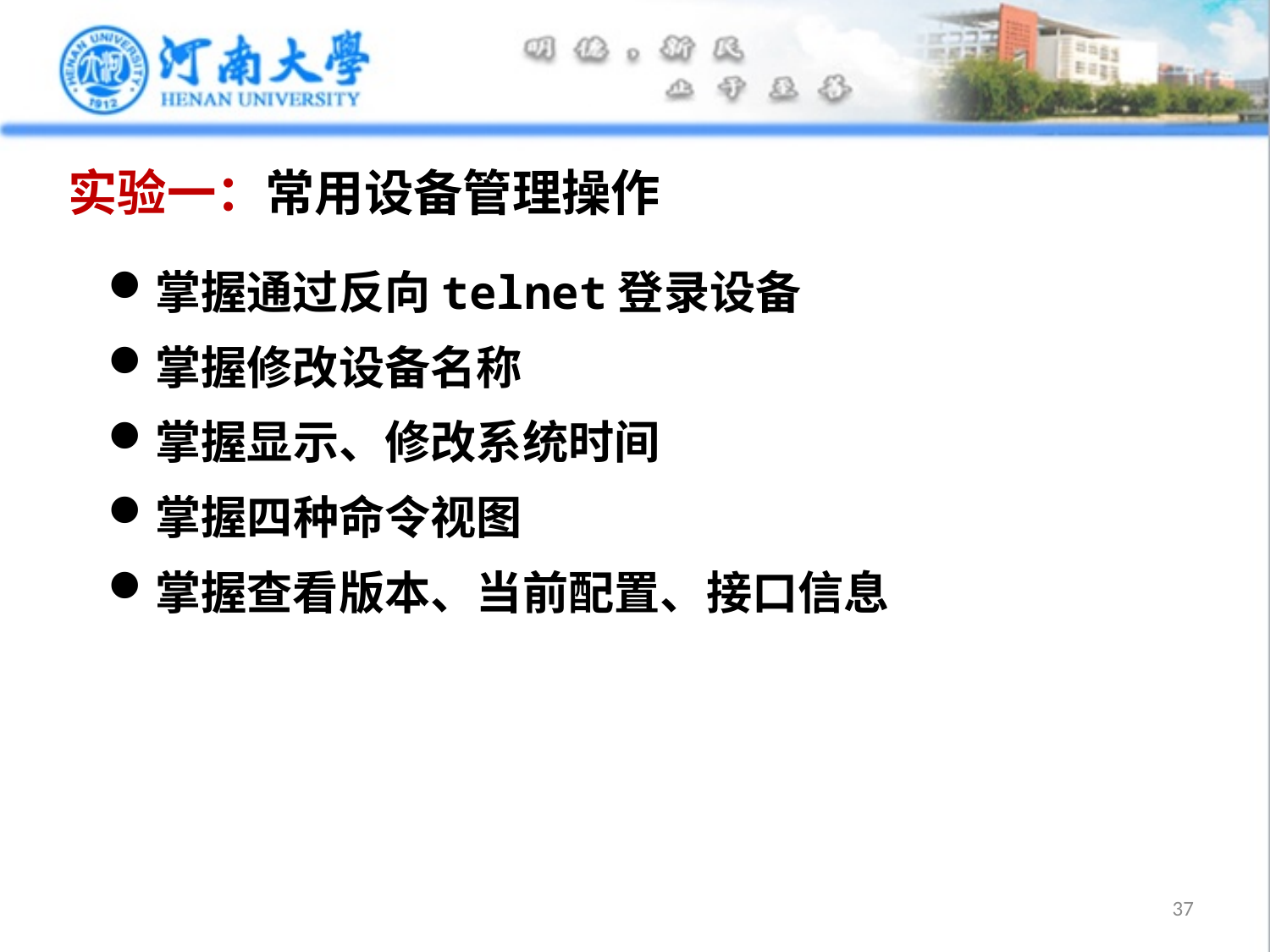

# 实验一：常用设备管理操作
掌握通过反向telnet登录设备
掌握修改设备名称
掌握显示、修改系统时间
掌握四种命令视图
掌握查看版本、当前配置、接口信息

37